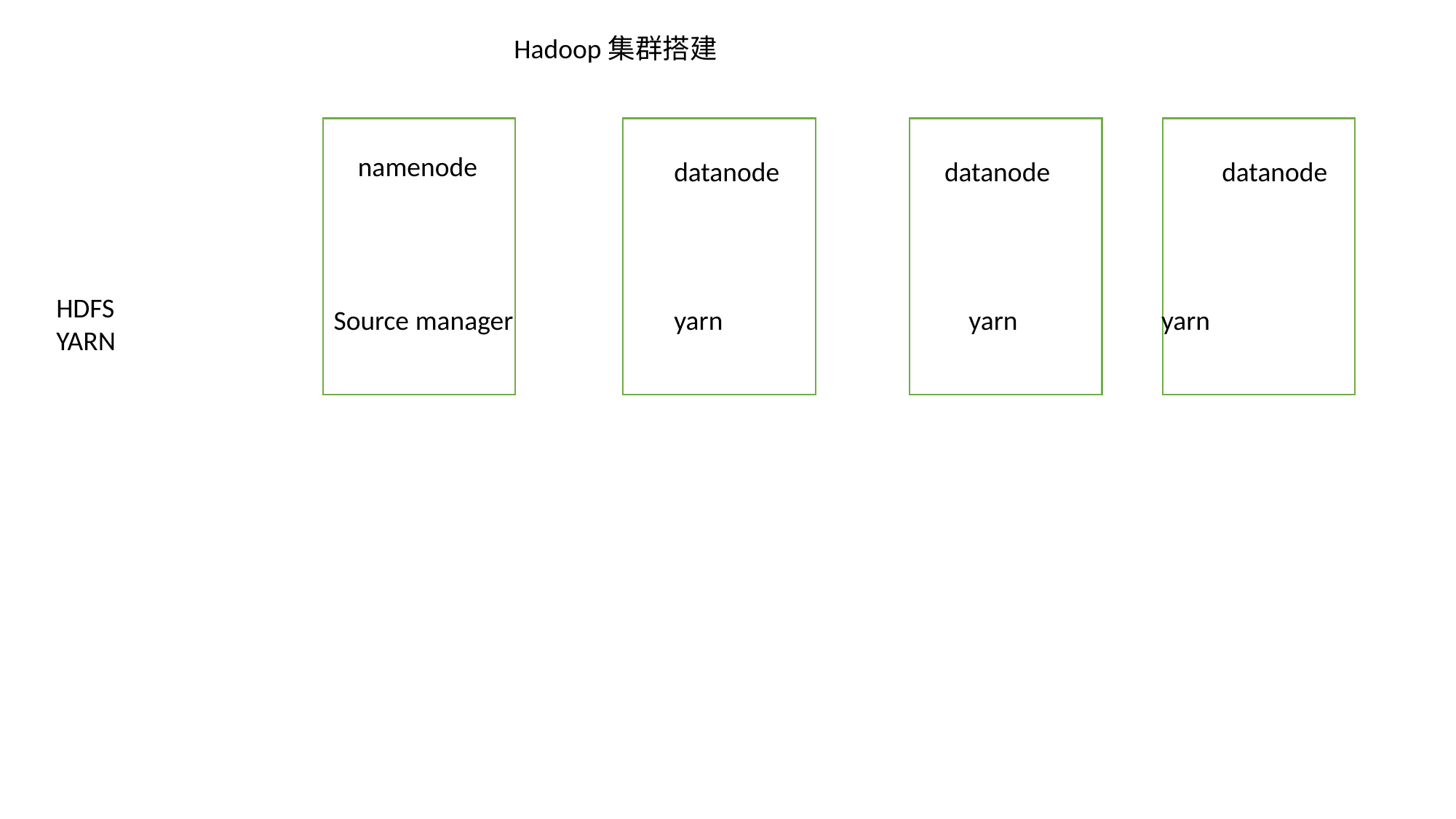

Hadoop集群搭建

namenode
datanode
datanode
datanode
HDFS
YARN
Source manager
yarn
yarn
yarn